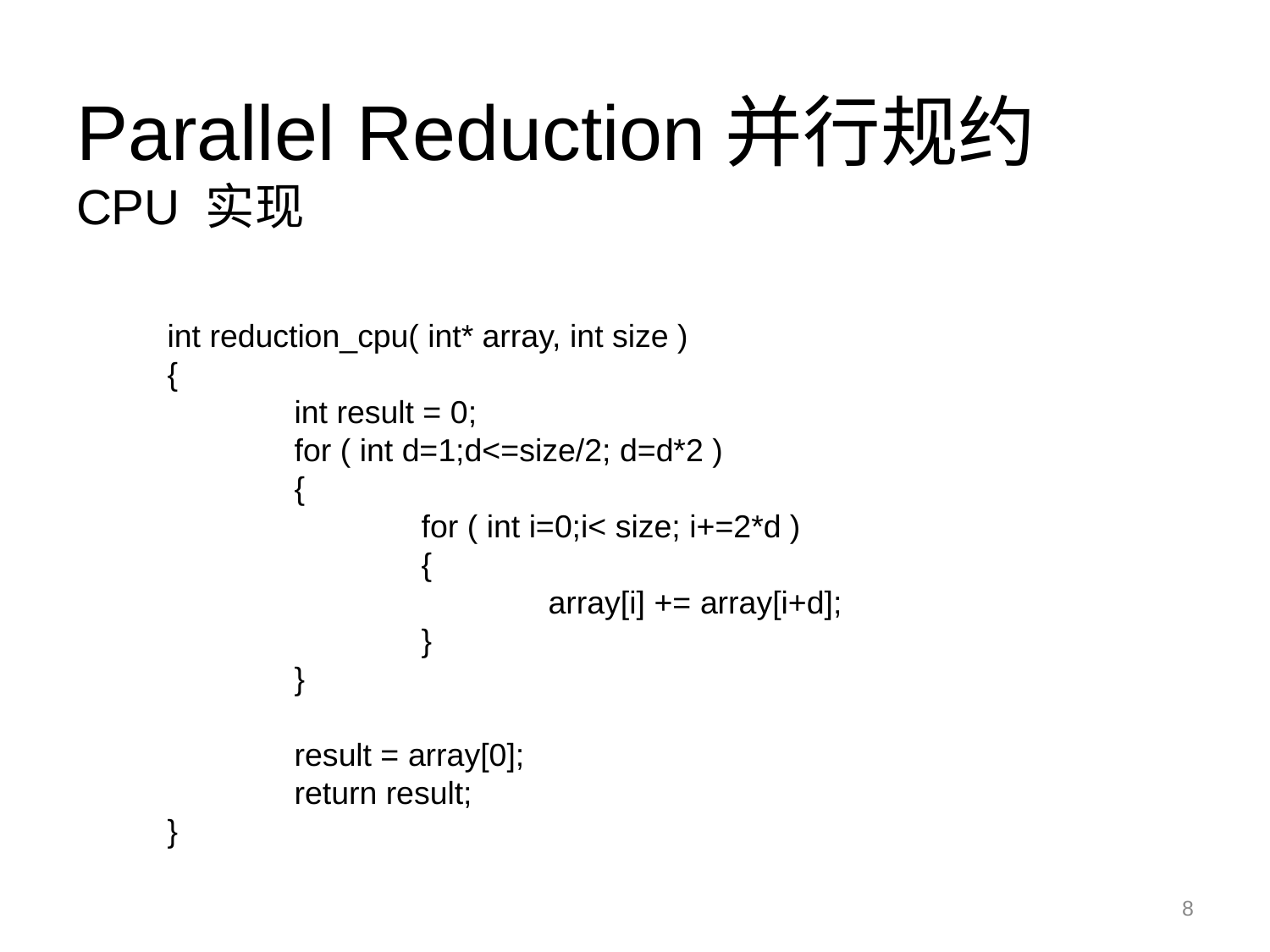

Parallel Reduction并行规约
CPU 实现

int reduction_cpu( int* array, int size )
{
	int result = 0;
	for ( int d=1;d<=size/2; d=d*2 )
	{
		for ( int i=0;i< size; i+=2*d )
		{
			array[i] += array[i+d];
		}
	}

	result = array[0];
	return result;
}
8